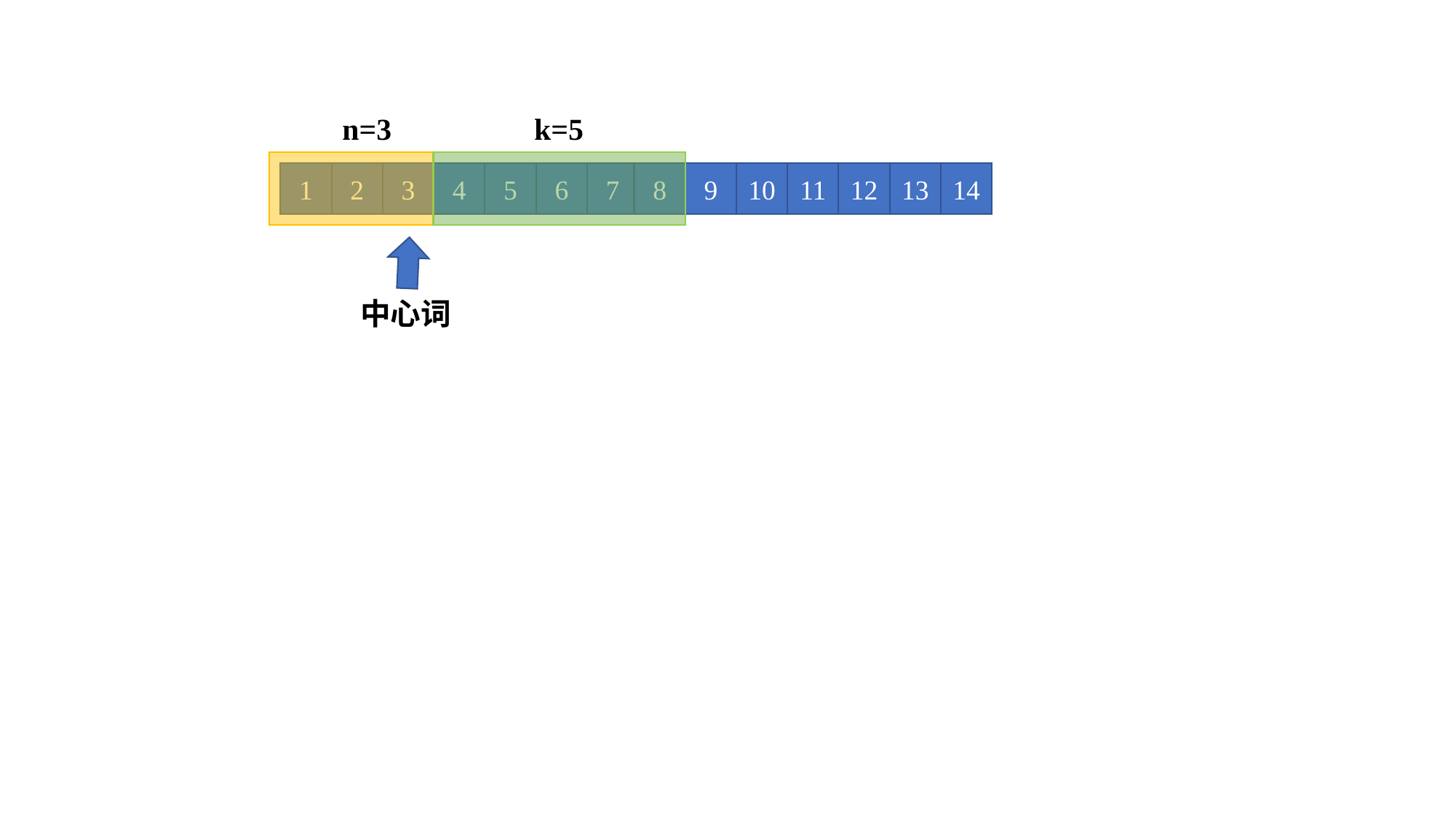

n=3
k=5

3
6
7
10
13
14
1
2
4
5
8
9
11
12

中心词